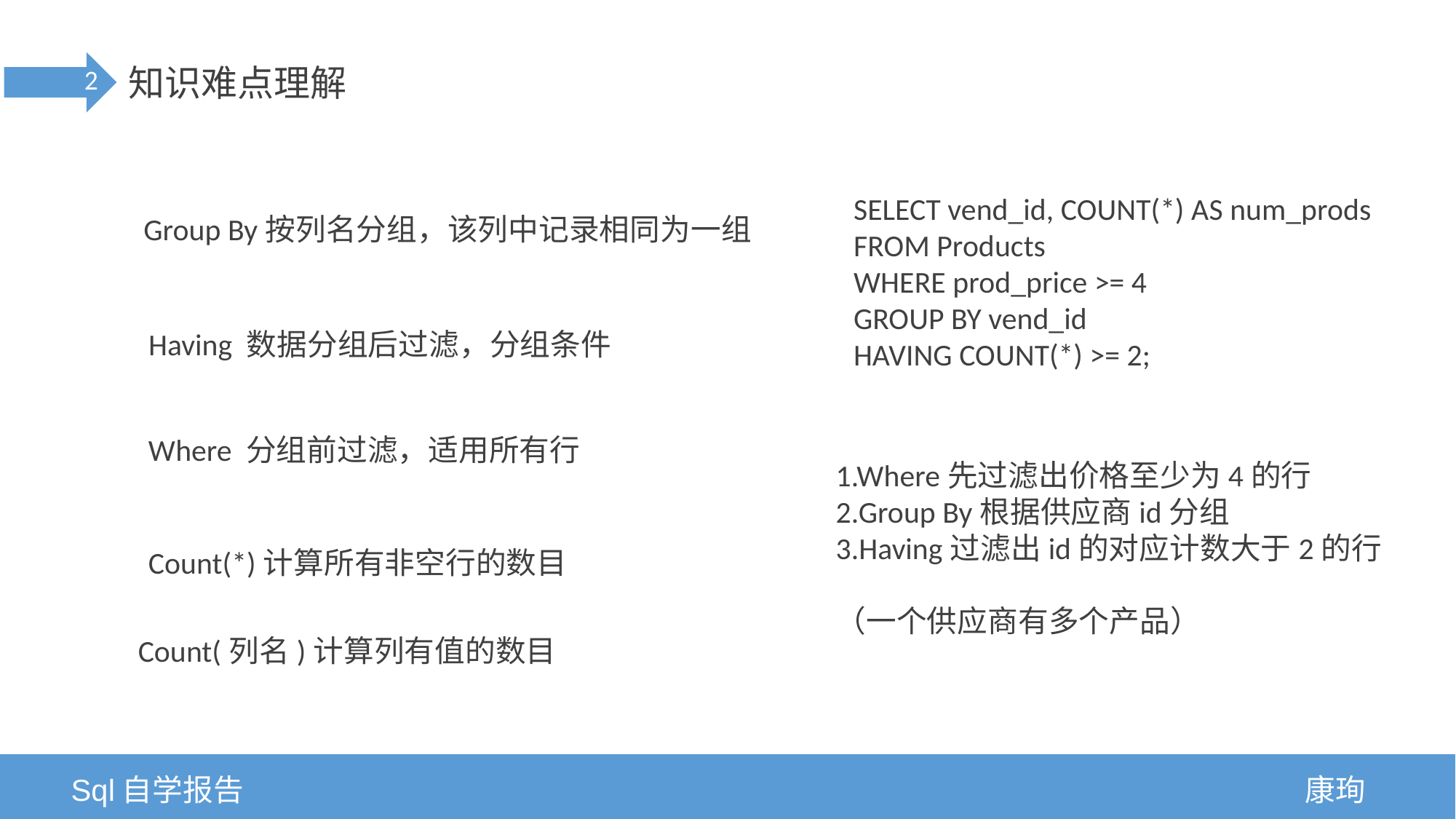

知识难点理解
2
SELECT vend_id, COUNT(*) AS num_prods
FROM Products
WHERE prod_price >= 4
GROUP BY vend_id
HAVING COUNT(*) >= 2;
Group By按列名分组，该列中记录相同为一组
Having 数据分组后过滤，分组条件
Where 分组前过滤，适用所有行
1.Where先过滤出价格至少为4的行
2.Group By根据供应商id分组
3.Having过滤出id的对应计数大于2的行

（一个供应商有多个产品）

Count(*)计算所有非空行的数目
Count(列名)计算列有值的数目

Sql自学报告
康珣